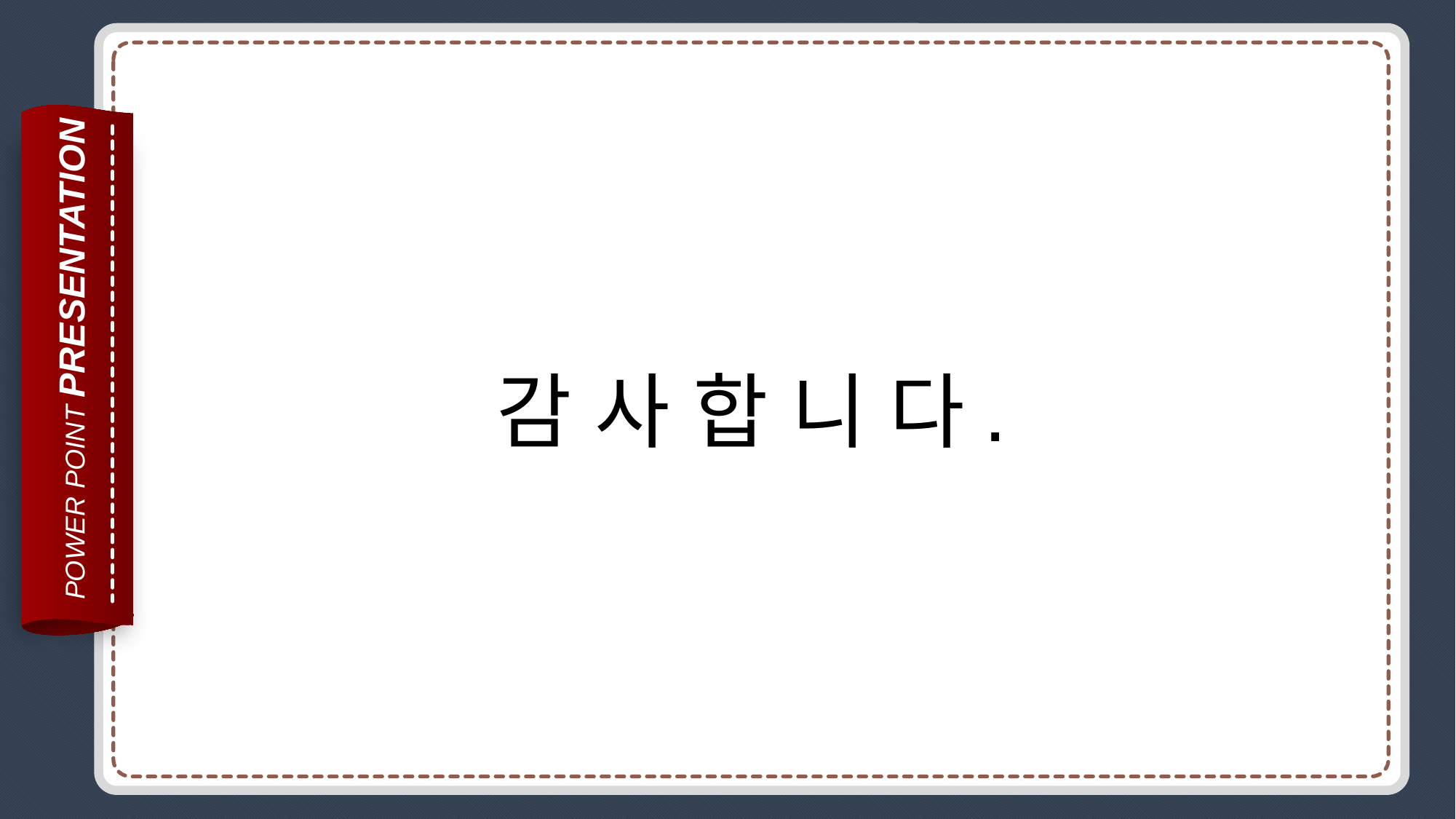

감 사 합 니 다.

POWER POINT PRESENTATION